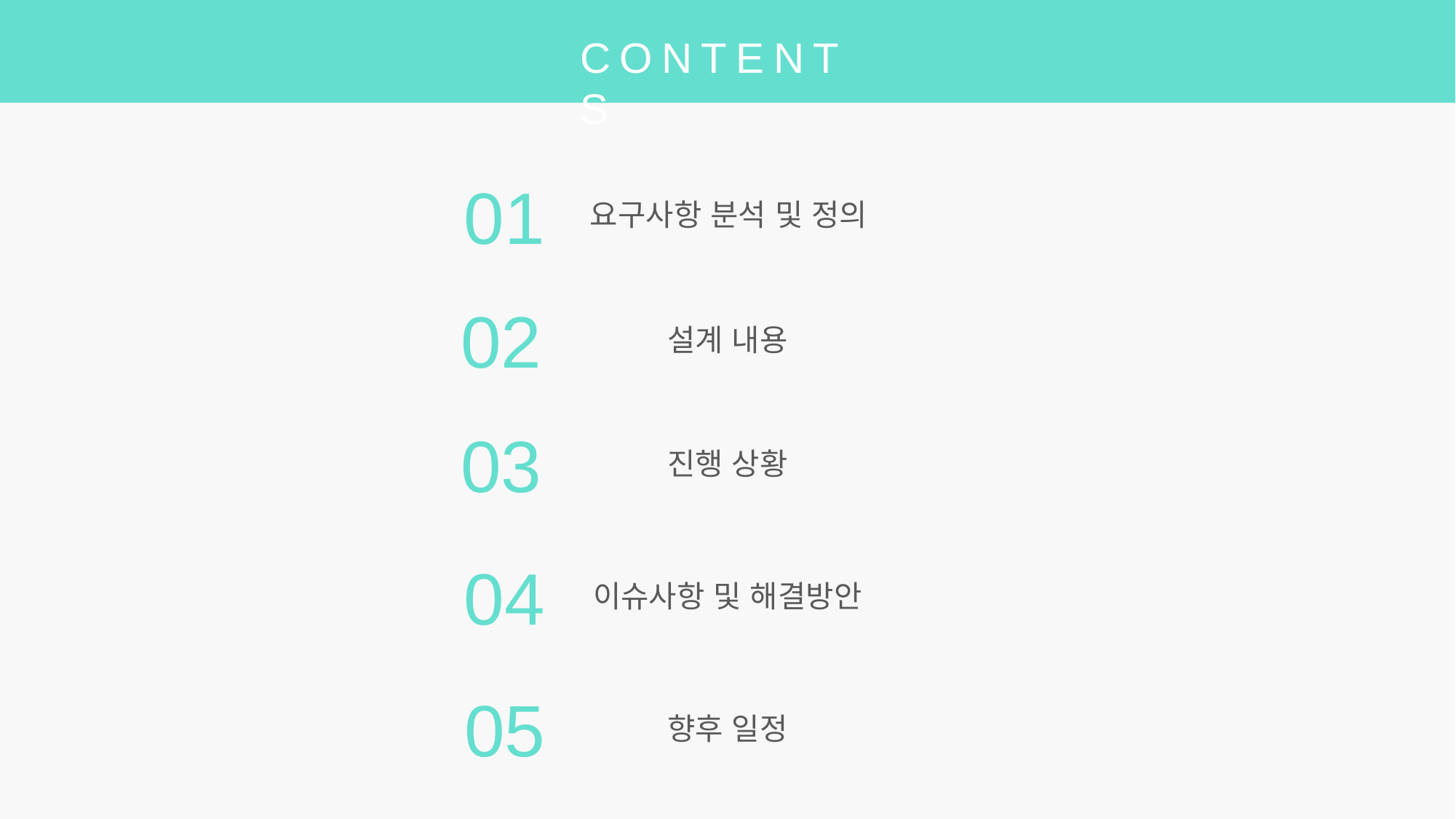

CONTENTS
01
요구사항 분석 및 정의
02
설계 내용
03
진행 상황
04
이슈사항 및 해결방안
05
향후 일정